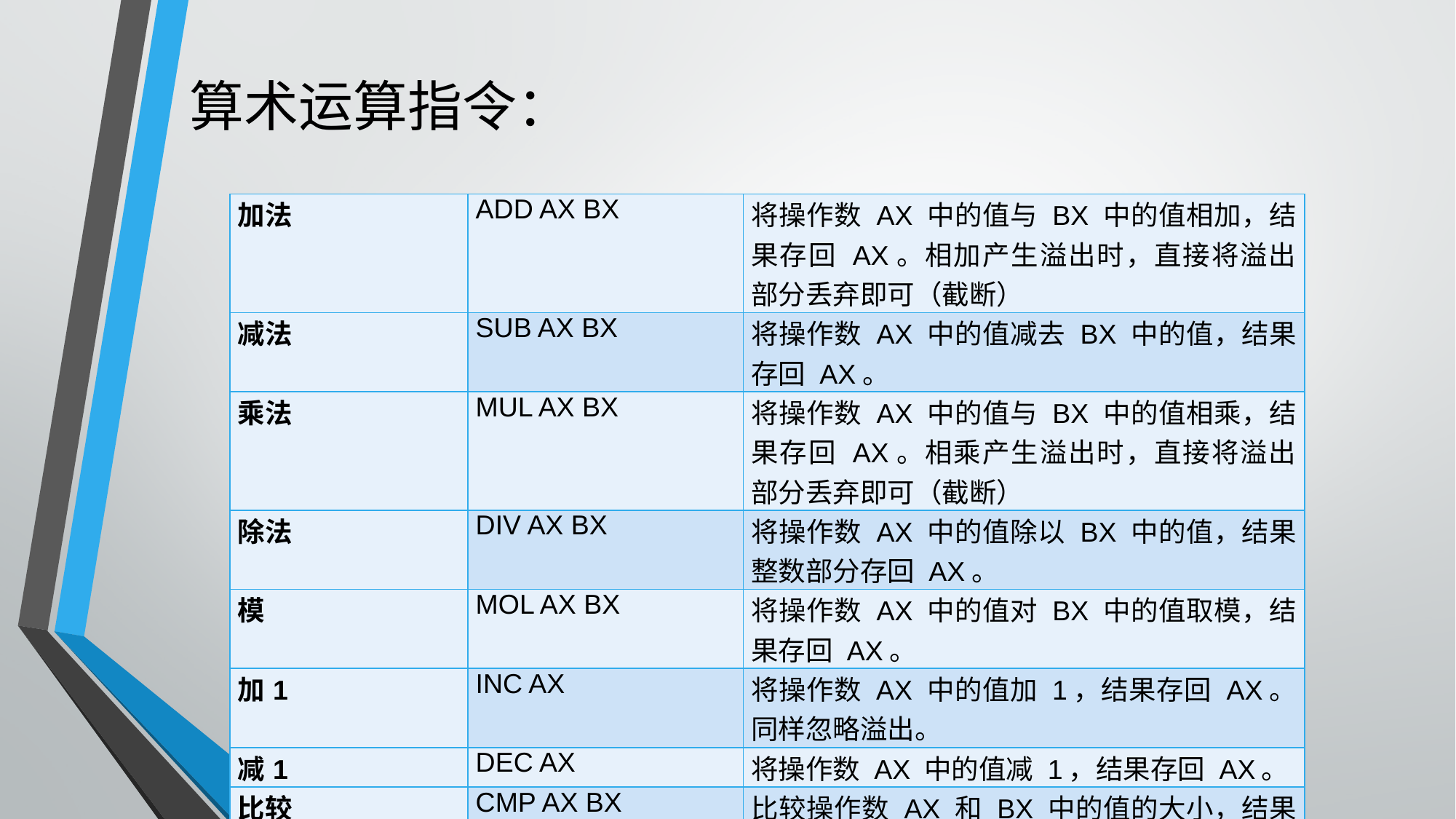

# 算术运算指令：
| 加法 | ADD AX BX | 将操作数 AX 中的值与 BX 中的值相加，结果存回 AX。相加产生溢出时，直接将溢出部分丢弃即可（截断） |
| --- | --- | --- |
| 减法 | SUB AX BX | 将操作数 AX 中的值减去 BX 中的值，结果存回 AX。 |
| 乘法 | MUL AX BX | 将操作数 AX 中的值与 BX 中的值相乘，结果存回 AX。相乘产生溢出时，直接将溢出部分丢弃即可（截断） |
| 除法 | DIV AX BX | 将操作数 AX 中的值除以 BX 中的值，结果整数部分存回 AX。 |
| 模 | MOL AX BX | 将操作数 AX 中的值对 BX 中的值取模，结果存回 AX。 |
| 加1 | INC AX | 将操作数 AX 中的值加 1，结果存回 AX。同样忽略溢出。 |
| 减1 | DEC AX | 将操作数 AX 中的值减 1，结果存回 AX。 |
| 比较 | CMP AX BX | 比较操作数 AX 和 BX 中的值的大小，结果将存入 PSW，作为条件跳转指令的依据。 |